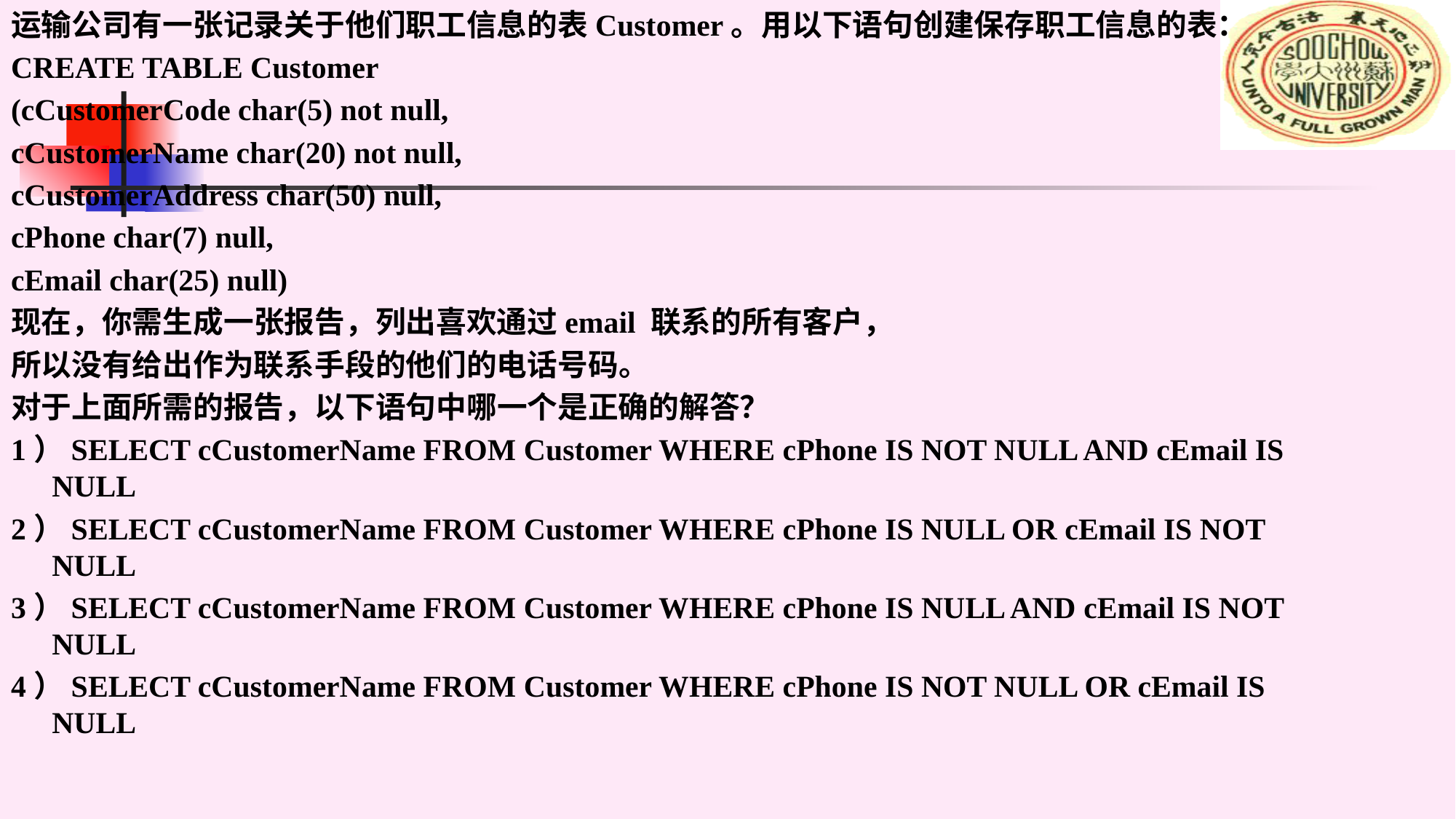

运输公司有一张记录关于他们职工信息的表Customer。用以下语句创建保存职工信息的表：
CREATE TABLE Customer
(cCustomerCode char(5) not null,
cCustomerName char(20) not null,
cCustomerAddress char(50) null,
cPhone char(7) null,
cEmail char(25) null)
现在，你需生成一张报告，列出喜欢通过email 联系的所有客户，
所以没有给出作为联系手段的他们的电话号码。
对于上面所需的报告，以下语句中哪一个是正确的解答？
1）SELECT cCustomerName FROM Customer WHERE cPhone IS NOT NULL AND cEmail IS NULL
2）SELECT cCustomerName FROM Customer WHERE cPhone IS NULL OR cEmail IS NOT NULL
3）SELECT cCustomerName FROM Customer WHERE cPhone IS NULL AND cEmail IS NOT NULL
4）SELECT cCustomerName FROM Customer WHERE cPhone IS NOT NULL OR cEmail IS NULL